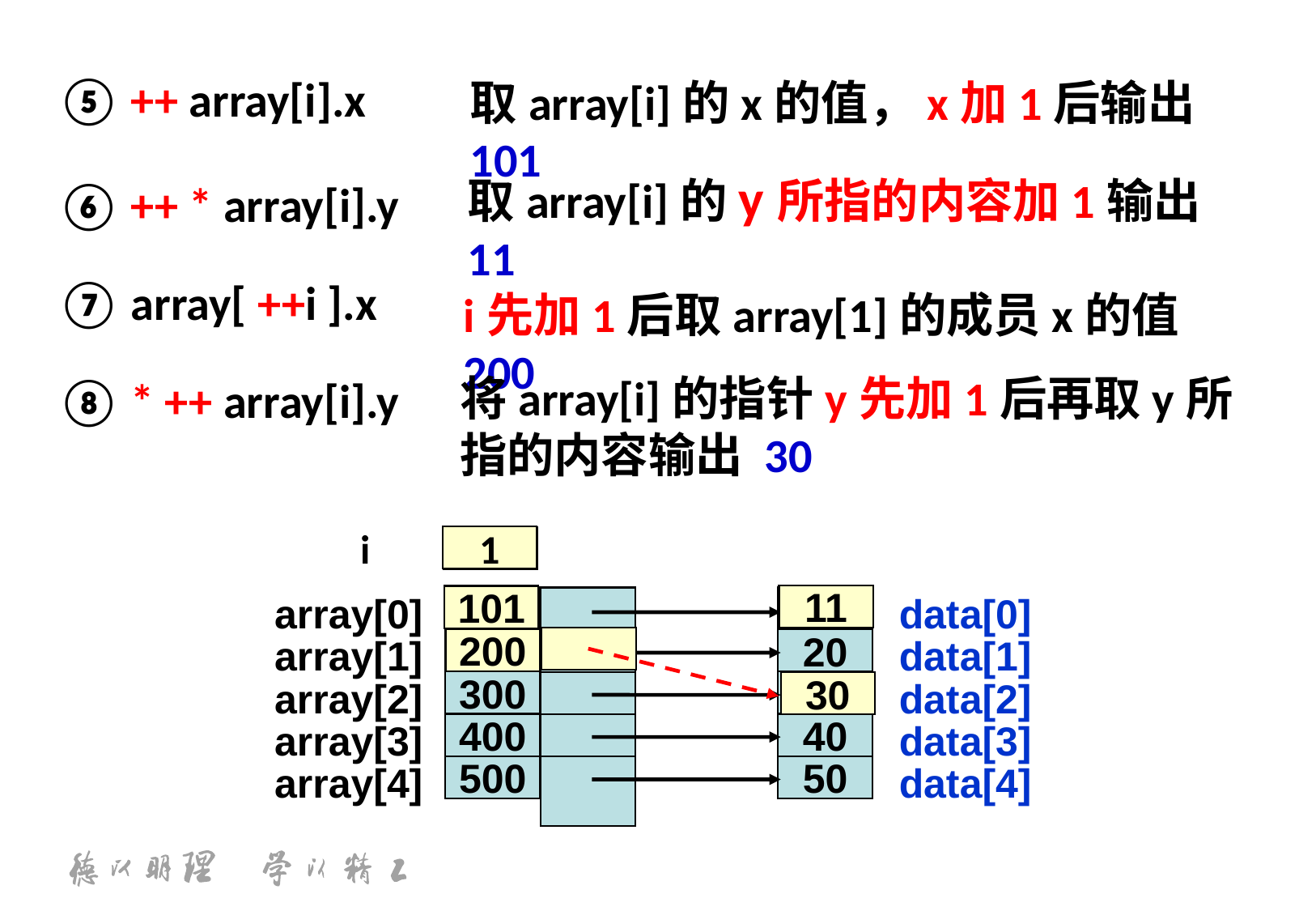

取array[i]的x的值，x加1后输出 101
	⑤ ++ array[i].x

	⑥ ++ * array[i].y

	⑦ array[ ++i ].x

	⑧ * ++ array[i].y
取array[i]的y所指的内容加1输出 11
i先加1后取array[1]的成员x的值 200
将array[i]的指针y先加1后再取y所指的内容输出 30
i
0
1
array[0]
data[0]
100
10

array[1]
data[1]
200
20

array[2]
data[2]
300
30

array[3]
data[3]
400
40

array[4]
data[4]
500
50

100
11
101
10

200

30
65